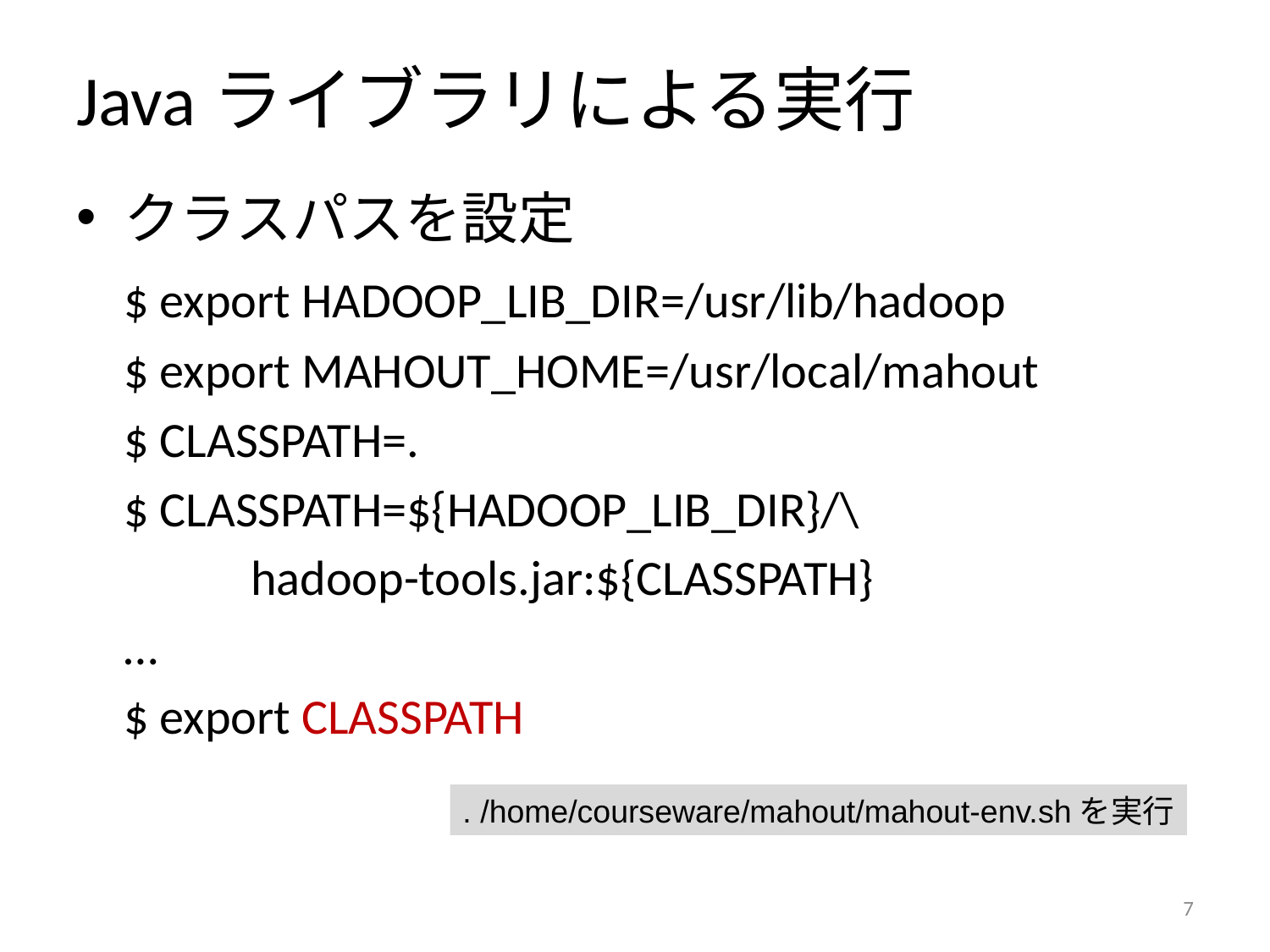

# Javaライブラリによる実行
クラスパスを設定
	$ export HADOOP_LIB_DIR=/usr/lib/hadoop
	$ export MAHOUT_HOME=/usr/local/mahout
	$ CLASSPATH=.
	$ CLASSPATH=${HADOOP_LIB_DIR}/\
		hadoop-tools.jar:${CLASSPATH}
	…
	$ export CLASSPATH

. /home/courseware/mahout/mahout-env.shを実行
7